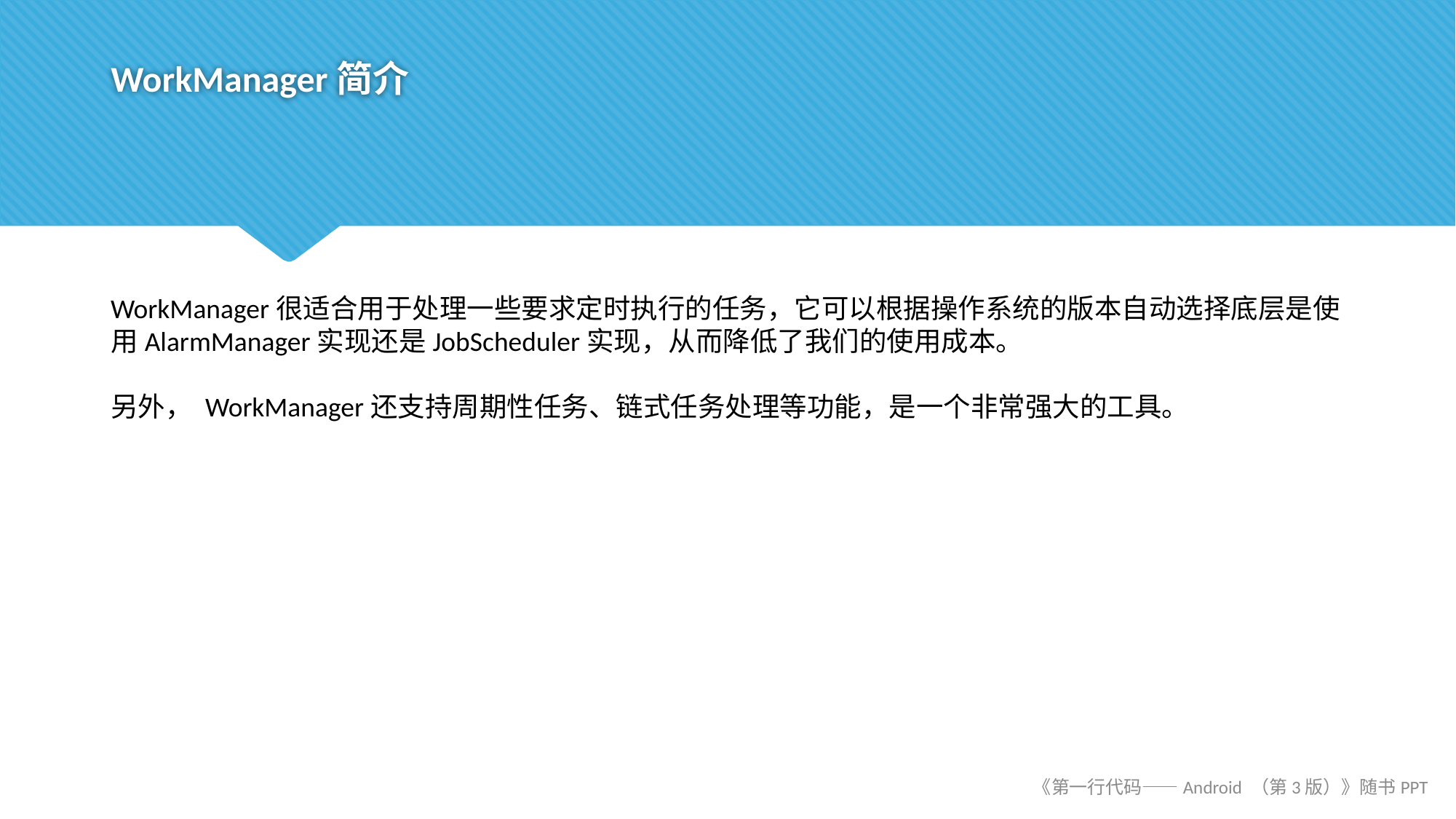

# WorkManager简介
WorkManager很适合用于处理一些要求定时执行的任务，它可以根据操作系统的版本自动选择底层是使用AlarmManager实现还是JobScheduler实现，从而降低了我们的使用成本。

另外， WorkManager还支持周期性任务、链式任务处理等功能，是一个非常强大的工具。